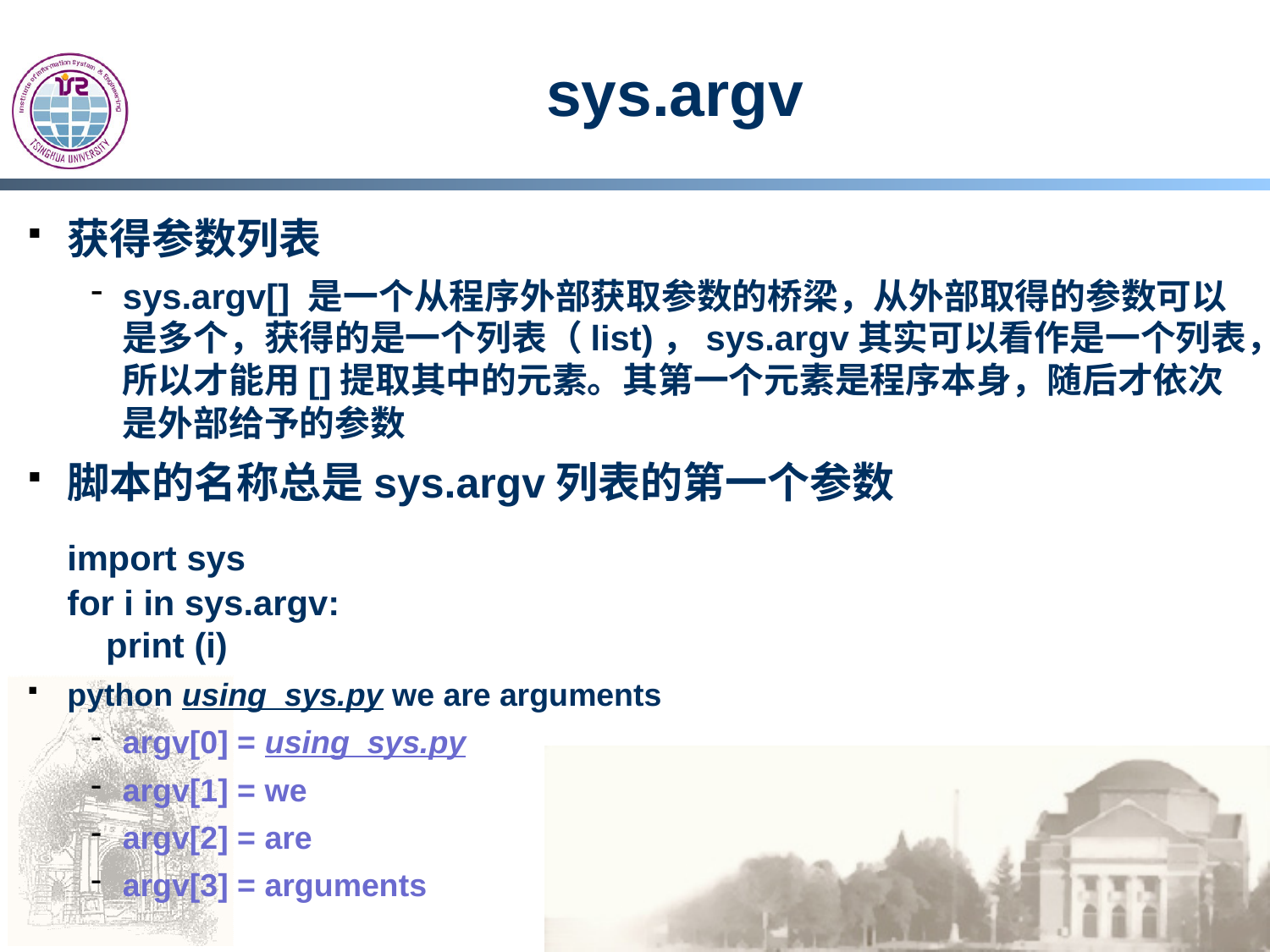

# sys.argv
获得参数列表
sys.argv[] 是一个从程序外部获取参数的桥梁，从外部取得的参数可以是多个，获得的是一个列表（list)，sys.argv其实可以看作是一个列表，所以才能用[]提取其中的元素。其第一个元素是程序本身，随后才依次是外部给予的参数
脚本的名称总是sys.argv列表的第一个参数
	import sys
for i in sys.argv:
    print (i)
python using_sys.py we are arguments
argv[0] = using_sys.py
argv[1] = we
argv[2] = are
argv[3] = arguments